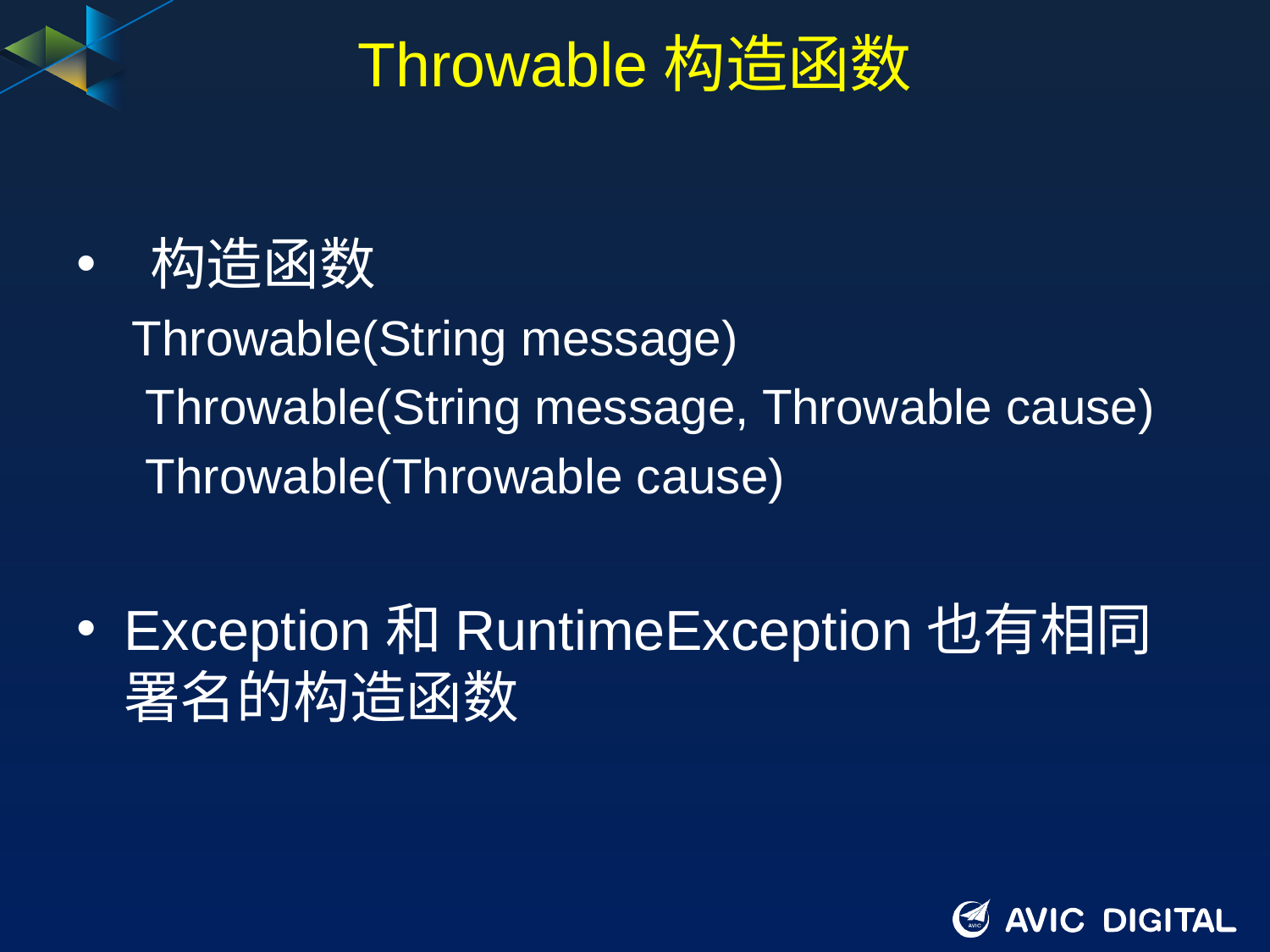

# Throwable构造函数
 构造函数
Throwable(String message)
 Throwable(String message, Throwable cause)
 Throwable(Throwable cause)

Exception和RuntimeException也有相同署名的构造函数